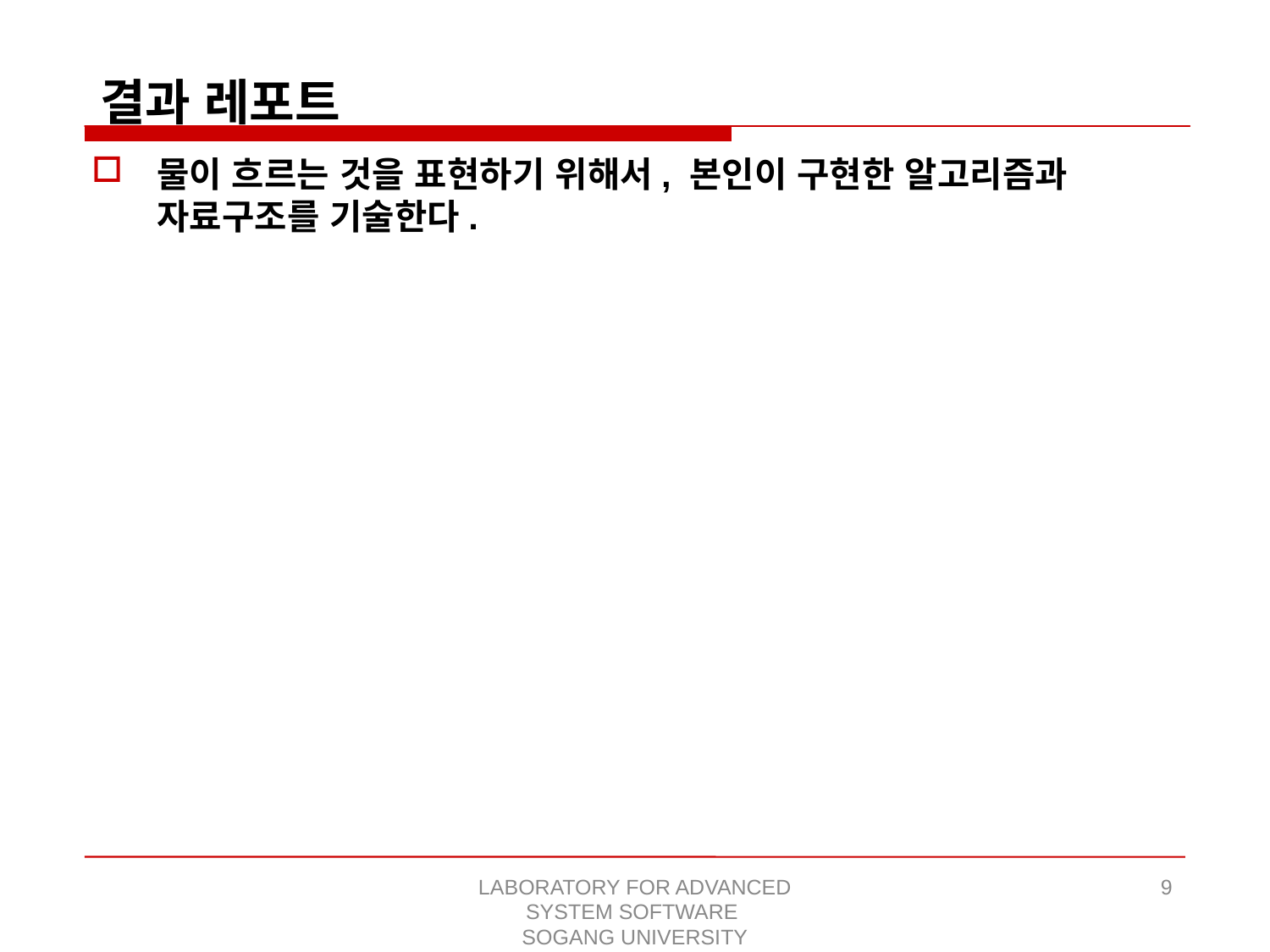

# 결과 레포트
물이 흐르는 것을 표현하기 위해서, 본인이 구현한 알고리즘과 자료구조를 기술한다.

LABORATORY FOR ADVANCED SYSTEM SOFTWARE
SOGANG UNIVERSITY
9